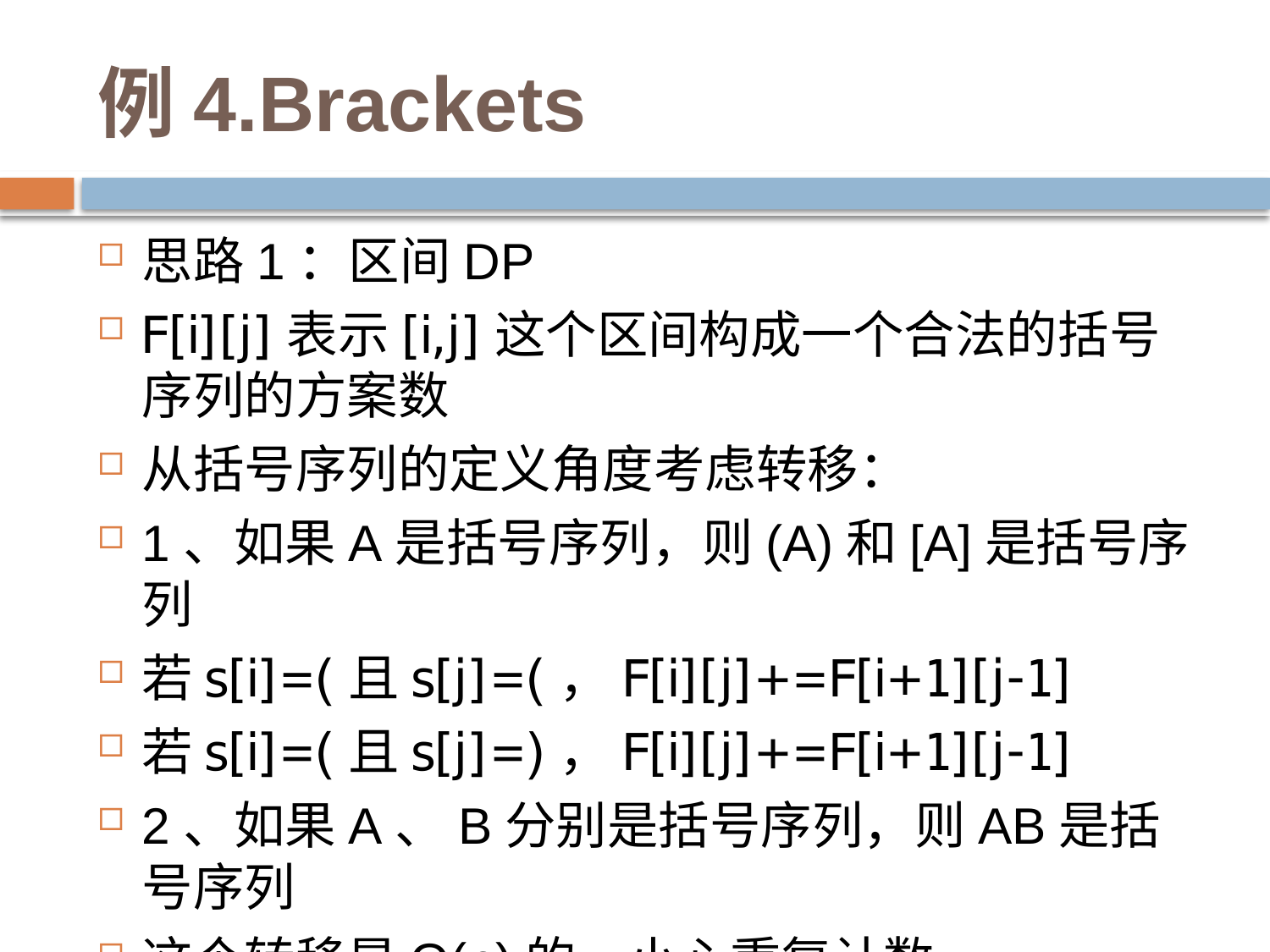

# 例4.Brackets
思路1：区间DP
F[i][j]表示[i,j]这个区间构成一个合法的括号序列的方案数
从括号序列的定义角度考虑转移：
1、如果A是括号序列，则(A)和[A]是括号序列
若s[i]=(且s[j]=(，F[i][j]+=F[i+1][j-1]
若s[i]=(且s[j]=)，F[i][j]+=F[i+1][j-1]
2、如果A、B分别是括号序列，则AB是括号序列
这个转移是O(n)的。小心重复计数。
O(N^3)